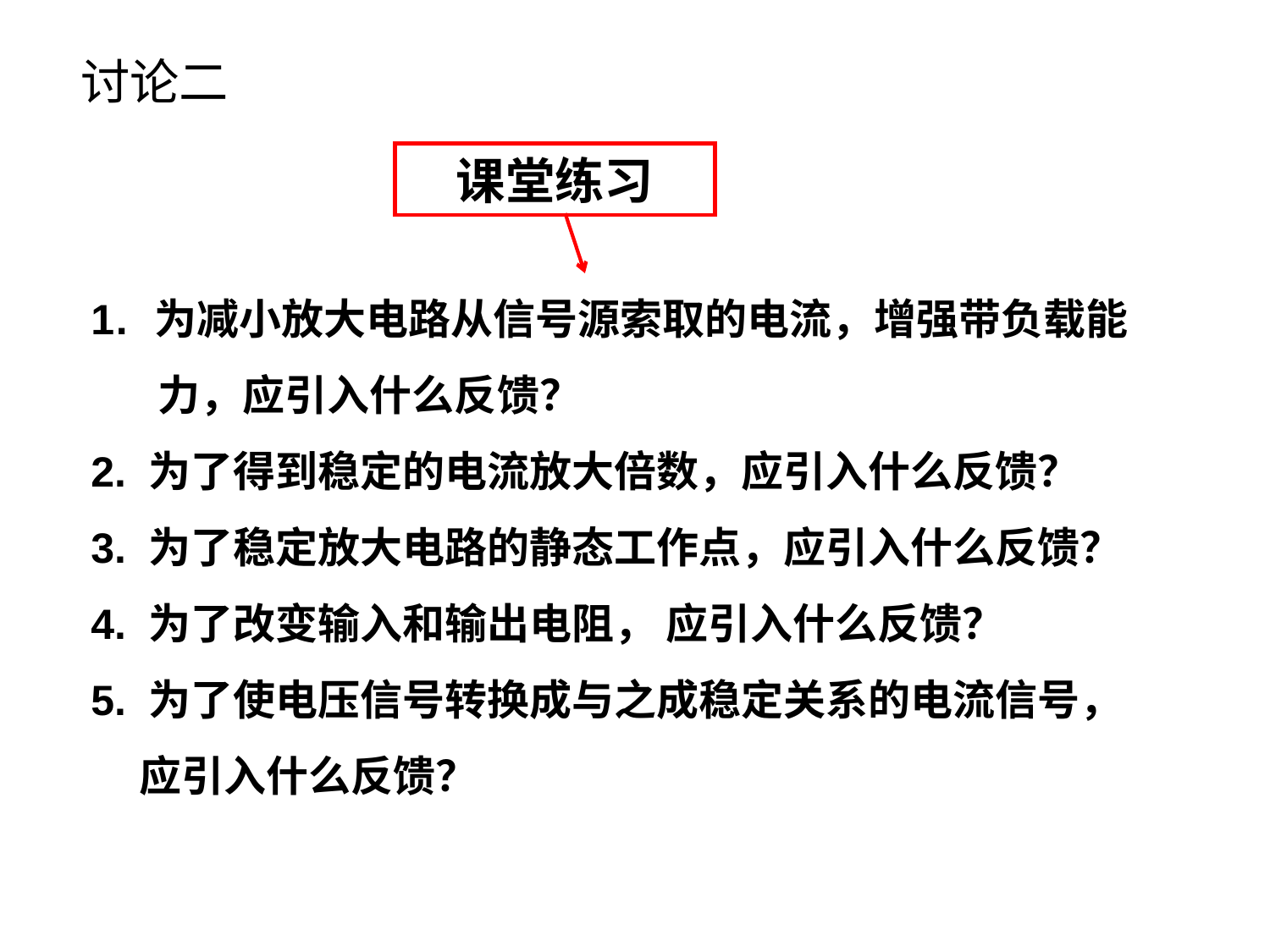

# 讨论二
课堂练习

为减小放大电路从信号源索取的电流，增强带负载能
      力，应引入什么反馈？
2. 为了得到稳定的电流放大倍数，应引入什么反馈？
3. 为了稳定放大电路的静态工作点，应引入什么反馈？
4. 为了改变输入和输出电阻， 应引入什么反馈？
5. 为了使电压信号转换成与之成稳定关系的电流信号，
    应引入什么反馈？